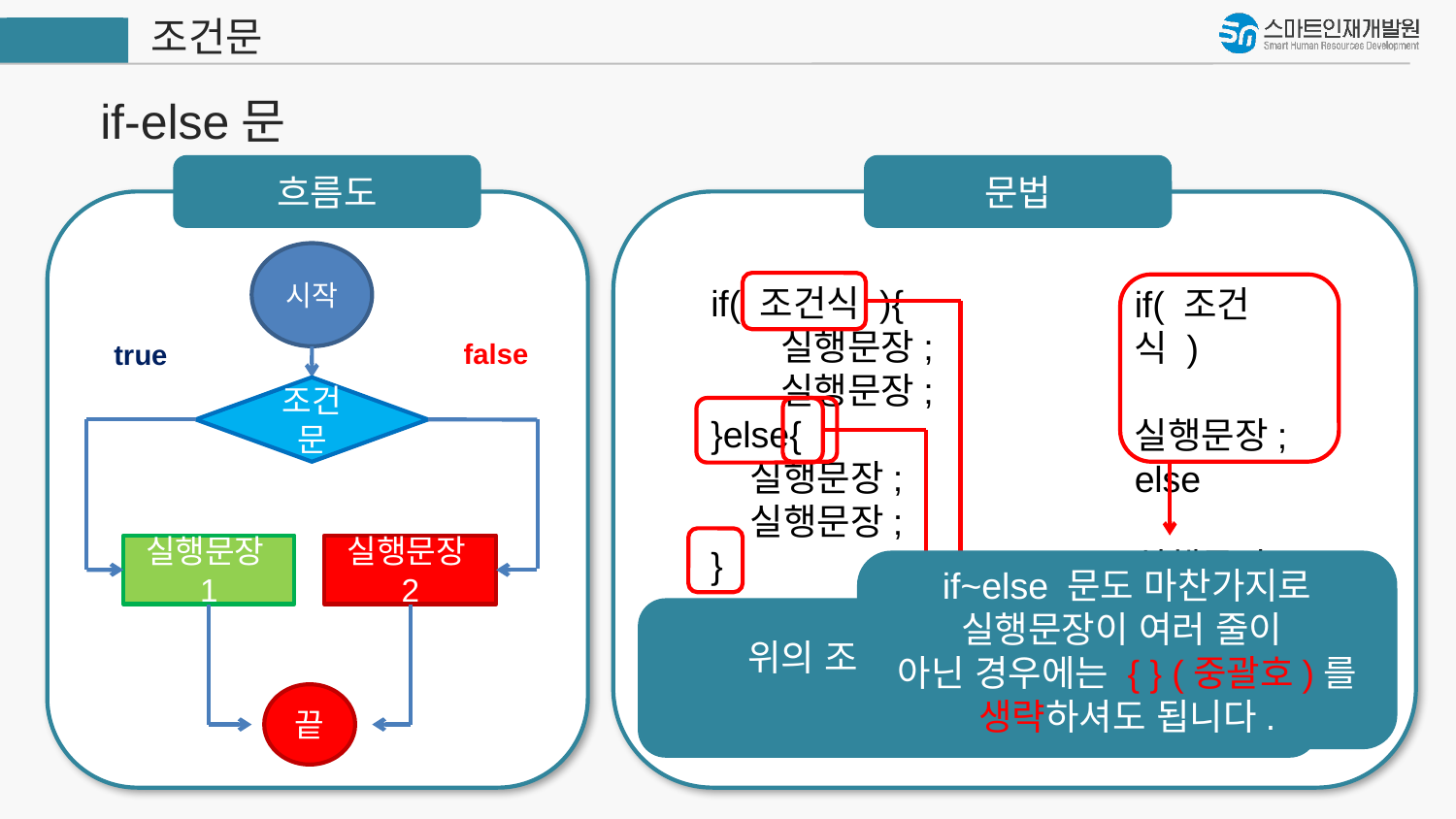

조건문

Java
if-else문
흐름도
문법

시작
if( 조건식 ){
      실행문장;
      실행문장;
}else{
   실행문장;
   실행문장;
}

if( 조건식 )
     실행문장;
else
     실행문장;

false
true
조건문

실행문장1
실행문장2
if~else 문도 마찬가지로
실행문장이 여러 줄이
아닌 경우에는 { } (중괄호)를
생략하셔도 됩니다.
위의 조건식의 값이 false일때
실행되는 부분

조건식의 값이 true 혹은 false이여야합니다.
끝